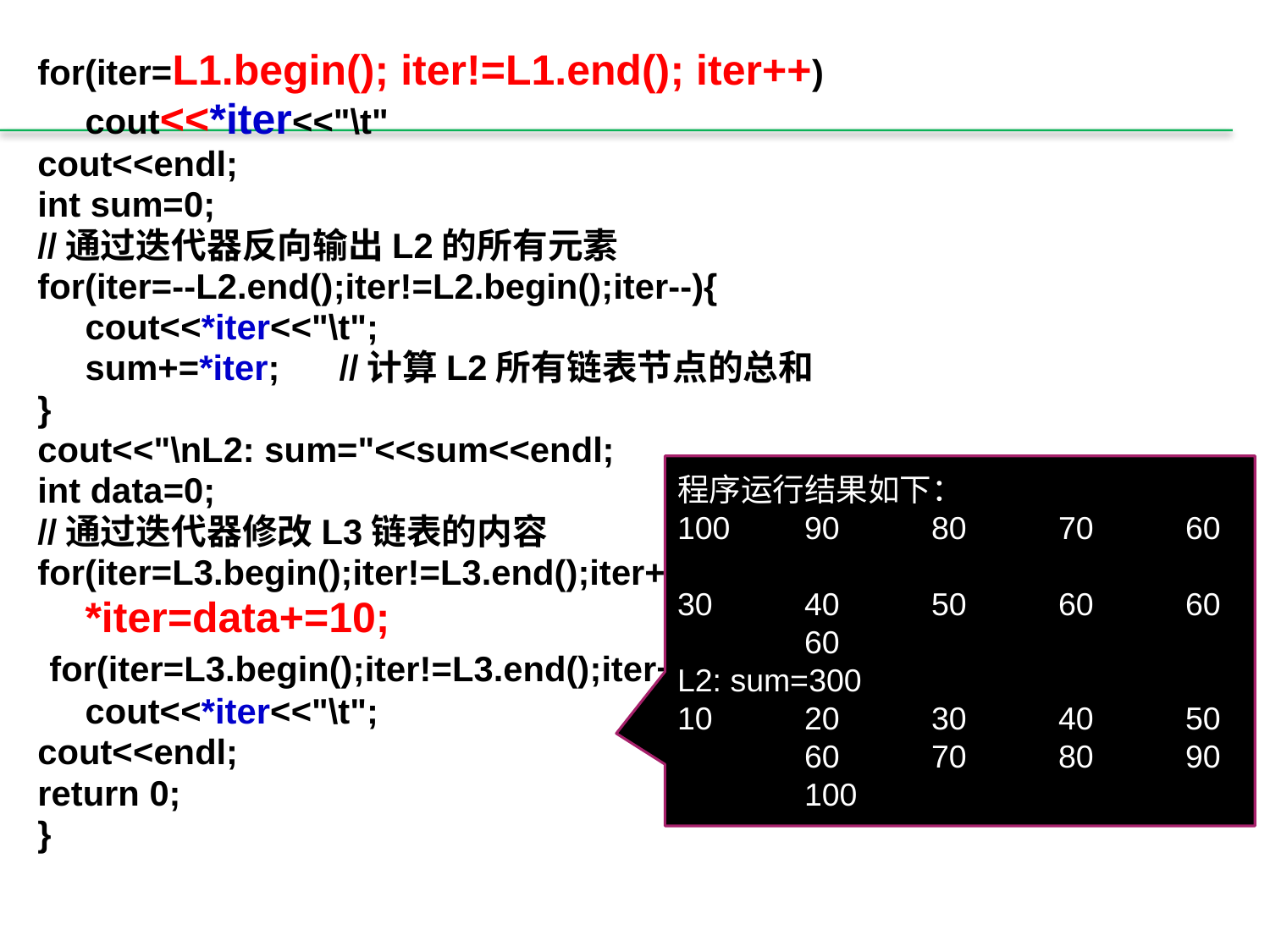

for(iter=L1.begin(); iter!=L1.end(); iter++)
	cout<<*iter<<"\t"
cout<<endl;
int sum=0;
//通过迭代器反向输出L2的所有元素
for(iter=--L2.end();iter!=L2.begin();iter--){
	cout<<*iter<<"\t";
	sum+=*iter; 	//计算L2所有链表节点的总和
}
cout<<"\nL2: sum="<<sum<<endl;
int data=0;
//通过迭代器修改L3链表的内容
for(iter=L3.begin();iter!=L3.end();iter++)
	*iter=data+=10;
 for(iter=L3.begin();iter!=L3.end();iter++)
	cout<<*iter<<"\t";
cout<<endl;
return 0;
}
程序运行结果如下：
100	90	80	70	60
30	40	50	60	60	60
L2: sum=300
10	20	30	40	50	60	70	80	90	100